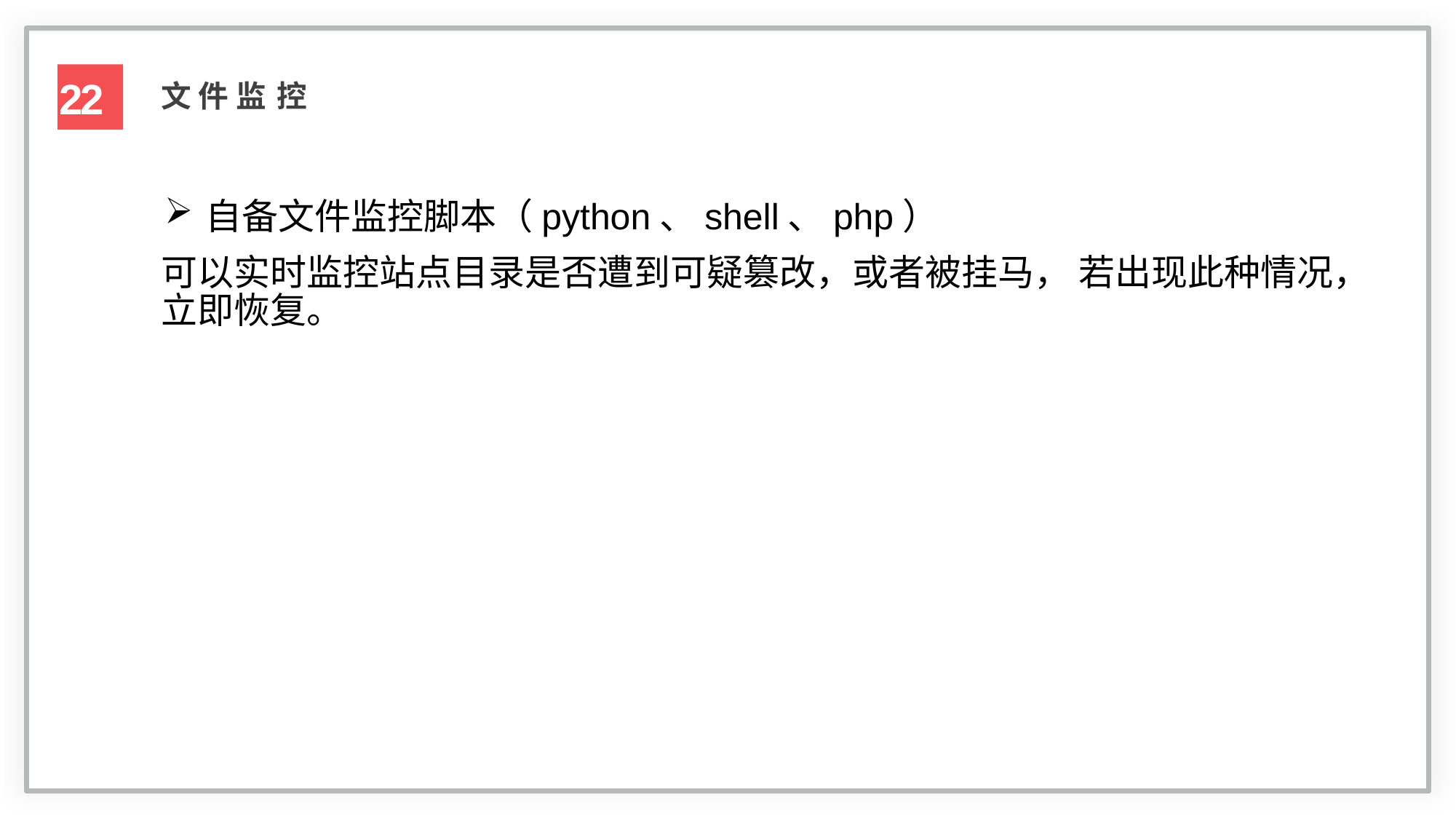

22
文 件 监 控
自备文件监控脚本（python、shell、php）
可以实时监控站点目录是否遭到可疑篡改，或者被挂马， 若出现此种情况，立即恢复。